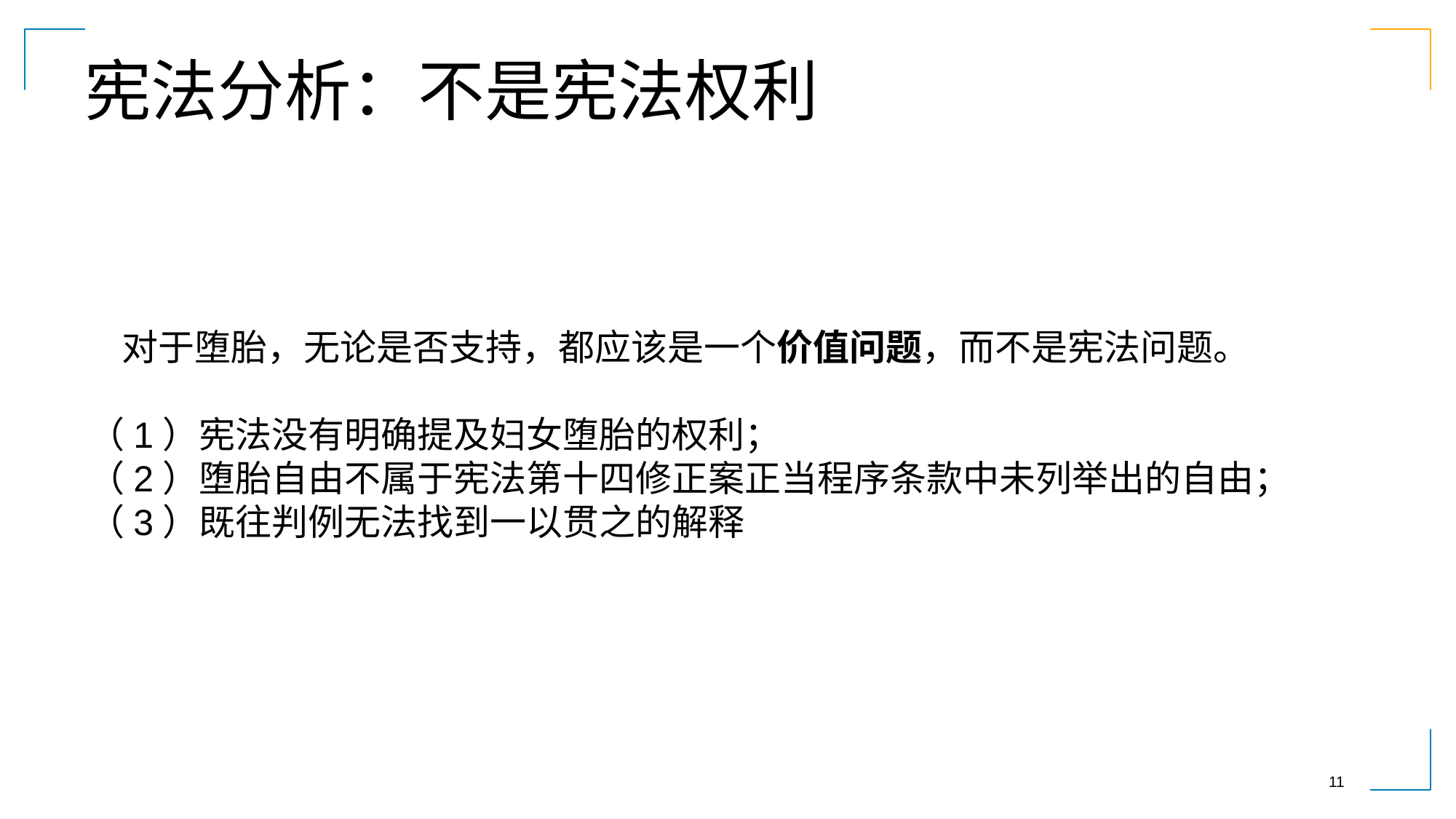

宪法分析：不是宪法权利
   对于堕胎，无论是否支持，都应该是一个价值问题，而不是宪法问题。

（1）宪法没有明确提及妇女堕胎的权利；
（2）堕胎自由不属于宪法第十四修正案正当程序条款中未列举出的自由；
（3）既往判例无法找到一以贯之的解释

11